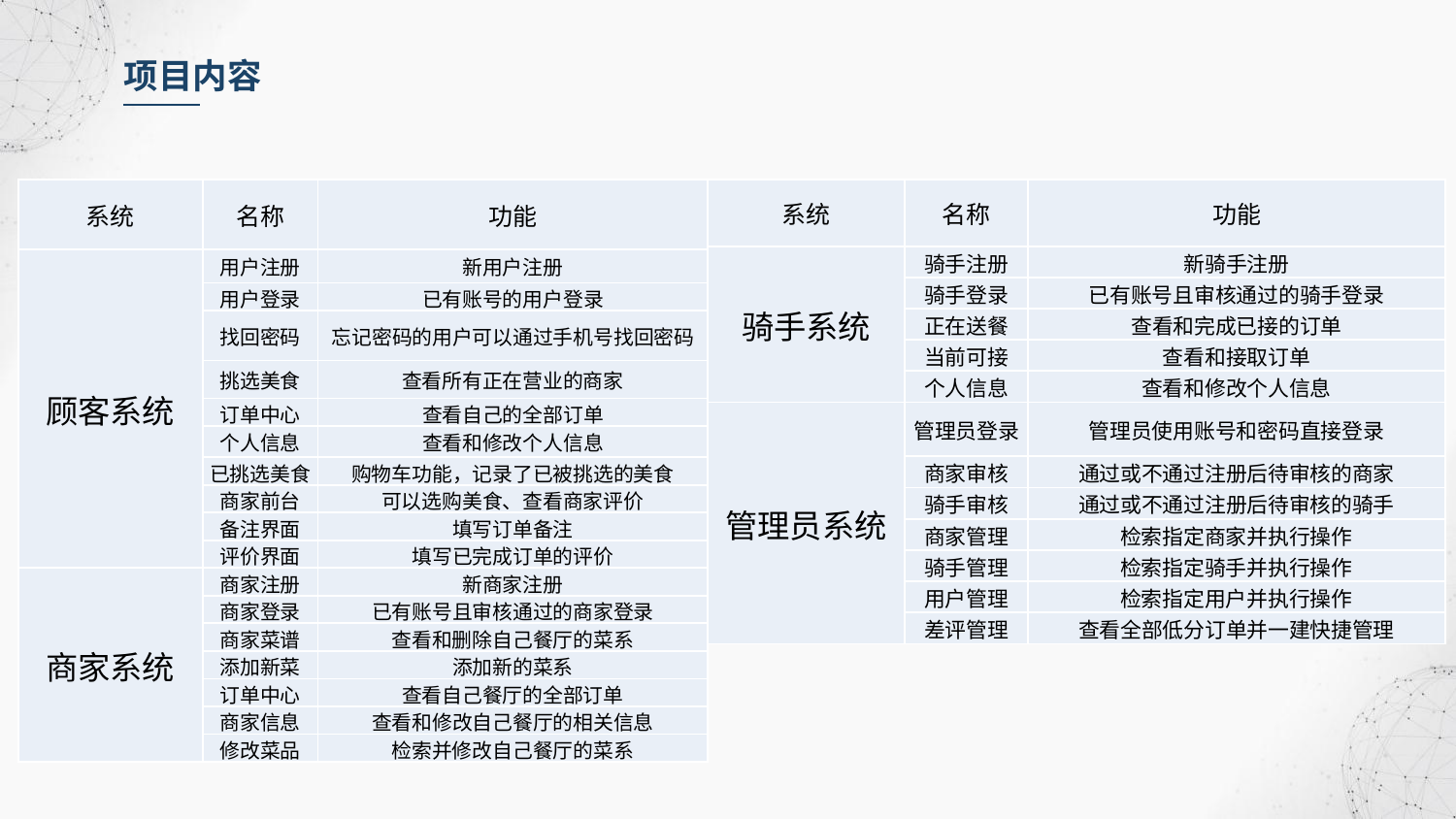

项目内容
| 系统 | 名称 | 功能 |
| --- | --- | --- |
| 顾客系统 | 用户注册 | 新用户注册 |
|  | 用户登录 | 已有账号的用户登录 |
|  | 找回密码 | 忘记密码的用户可以通过手机号找回密码 |
|  | 挑选美食 | 查看所有正在营业的商家 |
|  | 订单中心 | 查看自己的全部订单 |
|  | 个人信息 | 查看和修改个人信息 |
|  | 已挑选美食 | 购物车功能，记录了已被挑选的美食 |
|  | 商家前台 | 可以选购美食、查看商家评价 |
|  | 备注界面 | 填写订单备注 |
|  | 评价界面 | 填写已完成订单的评价 |
| 商家系统 | 商家注册 | 新商家注册 |
|  | 商家登录 | 已有账号且审核通过的商家登录 |
|  | 商家菜谱 | 查看和删除自己餐厅的菜系 |
|  | 添加新菜 | 添加新的菜系 |
|  | 订单中心 | 查看自己餐厅的全部订单 |
|  | 商家信息 | 查看和修改自己餐厅的相关信息 |
|  | 修改菜品 | 检索并修改自己餐厅的菜系 |
| 系统 | 名称 | 功能 |
| --- | --- | --- |
| 骑手系统 | 骑手注册 | 新骑手注册 |
|  | 骑手登录 | 已有账号且审核通过的骑手登录 |
|  | 正在送餐 | 查看和完成已接的订单 |
|  | 当前可接 | 查看和接取订单 |
|  | 个人信息 | 查看和修改个人信息 |
| 管理员系统 | 管理员登录 | 管理员使用账号和密码直接登录 |
|  | 商家审核 | 通过或不通过注册后待审核的商家 |
|  | 骑手审核 | 通过或不通过注册后待审核的骑手 |
|  | 商家管理 | 检索指定商家并执行操作 |
|  | 骑手管理 | 检索指定骑手并执行操作 |
|  | 用户管理 | 检索指定用户并执行操作 |
|  | 差评管理 | 查看全部低分订单并一建快捷管理 |